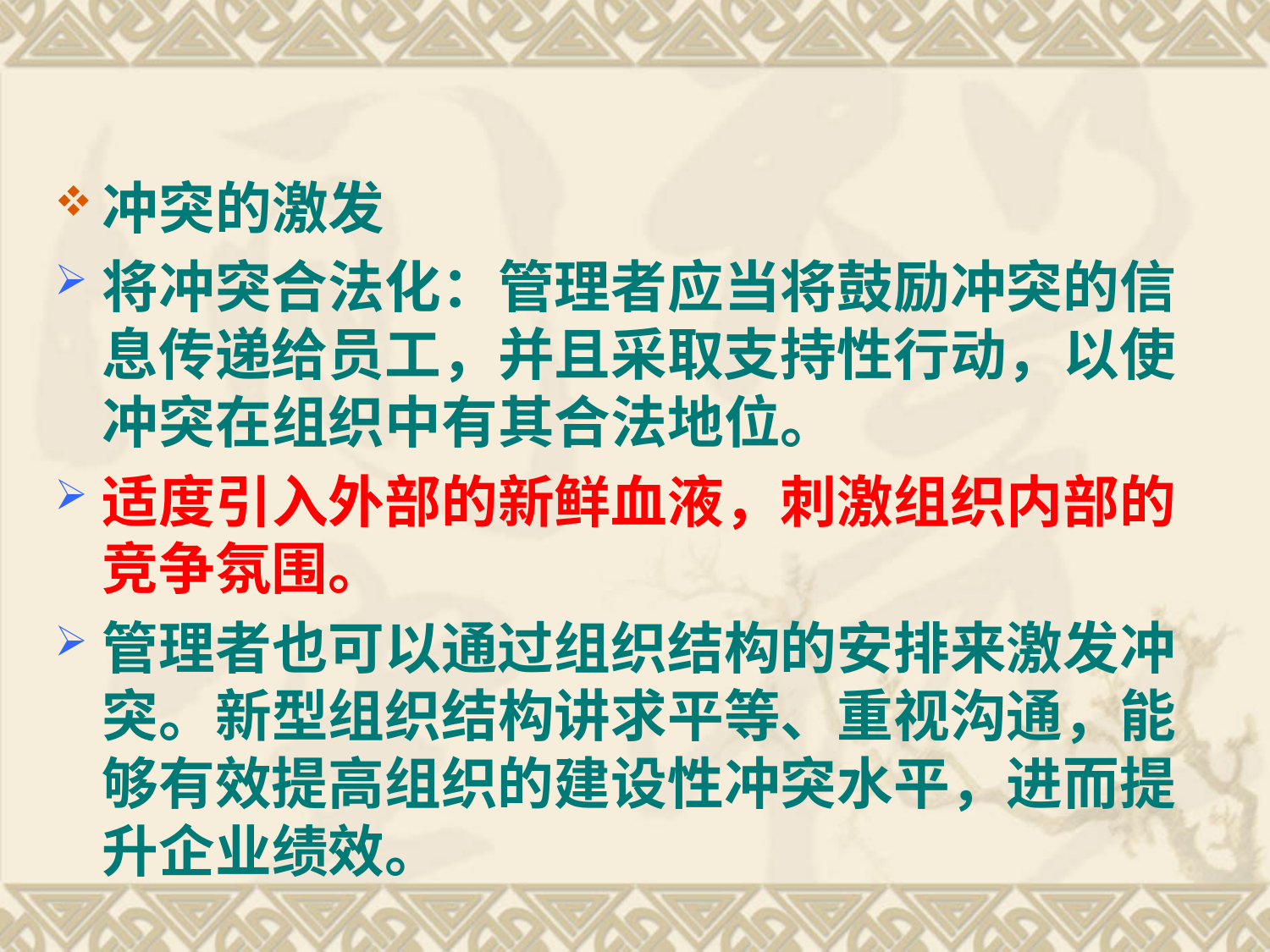

冲突的激发
将冲突合法化：管理者应当将鼓励冲突的信息传递给员工，并且采取支持性行动，以使冲突在组织中有其合法地位。
适度引入外部的新鲜血液，刺激组织内部的竞争氛围。
管理者也可以通过组织结构的安排来激发冲突。新型组织结构讲求平等、重视沟通，能够有效提高组织的建设性冲突水平，进而提升企业绩效。